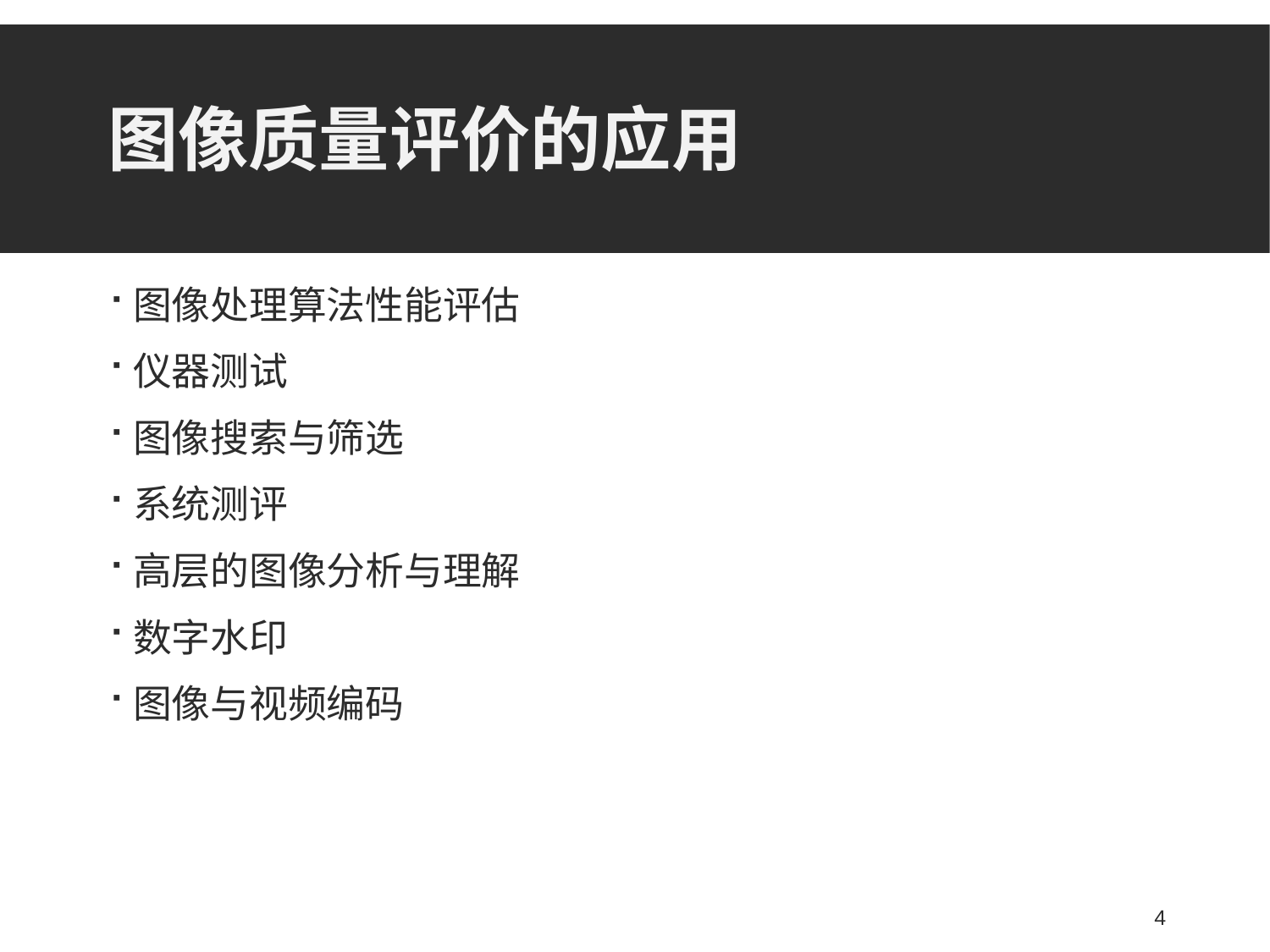

# 图像质量评价的应用
图像处理算法性能评估
仪器测试
图像搜索与筛选
系统测评
高层的图像分析与理解
数字水印
图像与视频编码
4